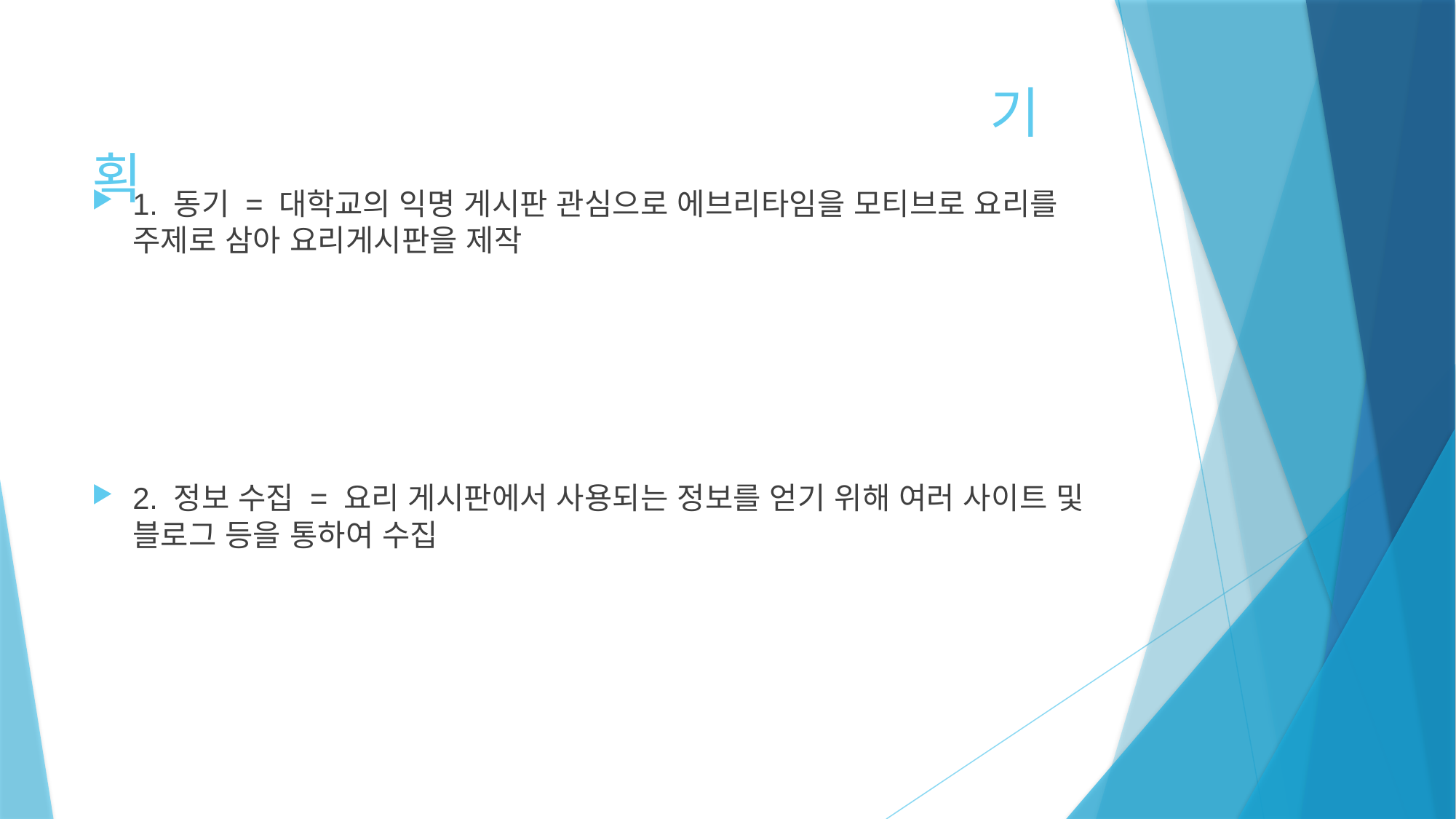

# 기 획
1. 동기 = 대학교의 익명 게시판 관심으로 에브리타임을 모티브로 요리를 주제로 삼아 요리게시판을 제작

2. 정보 수집 = 요리 게시판에서 사용되는 정보를 얻기 위해 여러 사이트 및 블로그 등을 통하여 수집